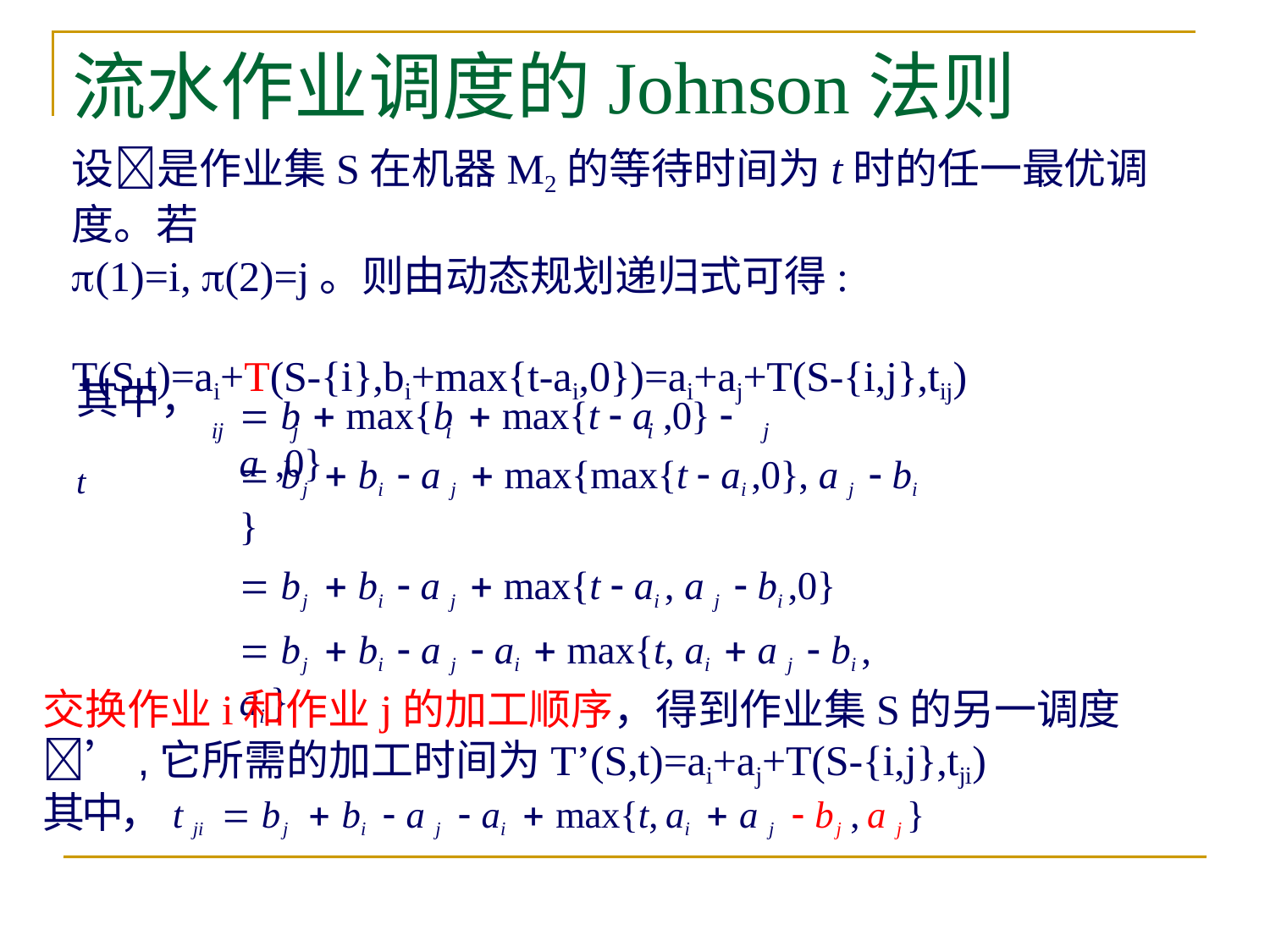

# 流水作业调度的Johnson法则
设π是作业集S在机器M2的等待时间为t时的任一最优调度。若
π(1)=i, π(2)=j。则由动态规划递归式可得:

T(S,t)=ai+T(S-{i},bi+max{t-ai,0})=ai+aj+T(S-{i,j},tij)

其中，t
= b	+ max{b + max{t − a ,0} − a ,0}
ij
j	i	i	j
= bj + bi − a j + max{max{t − ai ,0}, a j − bi }
= bj + bi − a j + max{t − ai , a j − bi ,0}
= bj + bi − a j − ai + max{t, ai + a j − bi , ai }
交换作业i和作业j的加工顺序，得到作业集S的另一调度π’,它所需的加工时间为T’(S,t)=ai+aj+T(S-{i,j},tji)
其中，t ji  = bj + bi − a j − ai + max{t, ai + a j − bj , a j }